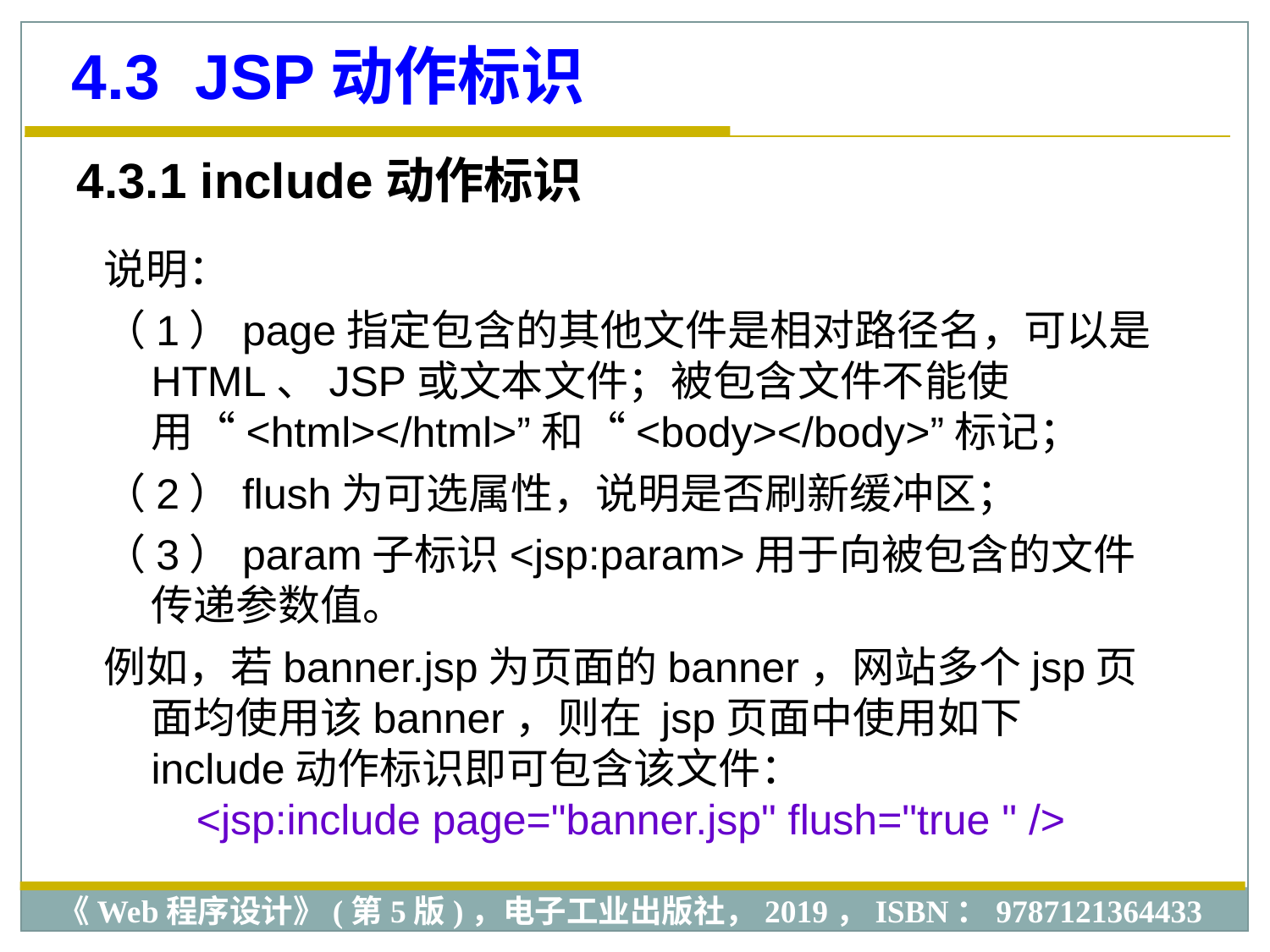

4.3  JSP动作标识
4.3.1 include动作标识
说明：
（1）page指定包含的其他文件是相对路径名，可以是HTML、JSP或文本文件；被包含文件不能使用“<html></html>”和“<body></body>”标记；
（2）flush为可选属性，说明是否刷新缓冲区；
（3）param子标识<jsp:param>用于向被包含的文件传递参数值。
例如，若banner.jsp为页面的banner，网站多个jsp页面均使用该banner，则在 jsp页面中使用如下include动作标识即可包含该文件：
<jsp:include page="banner.jsp" flush="true " />